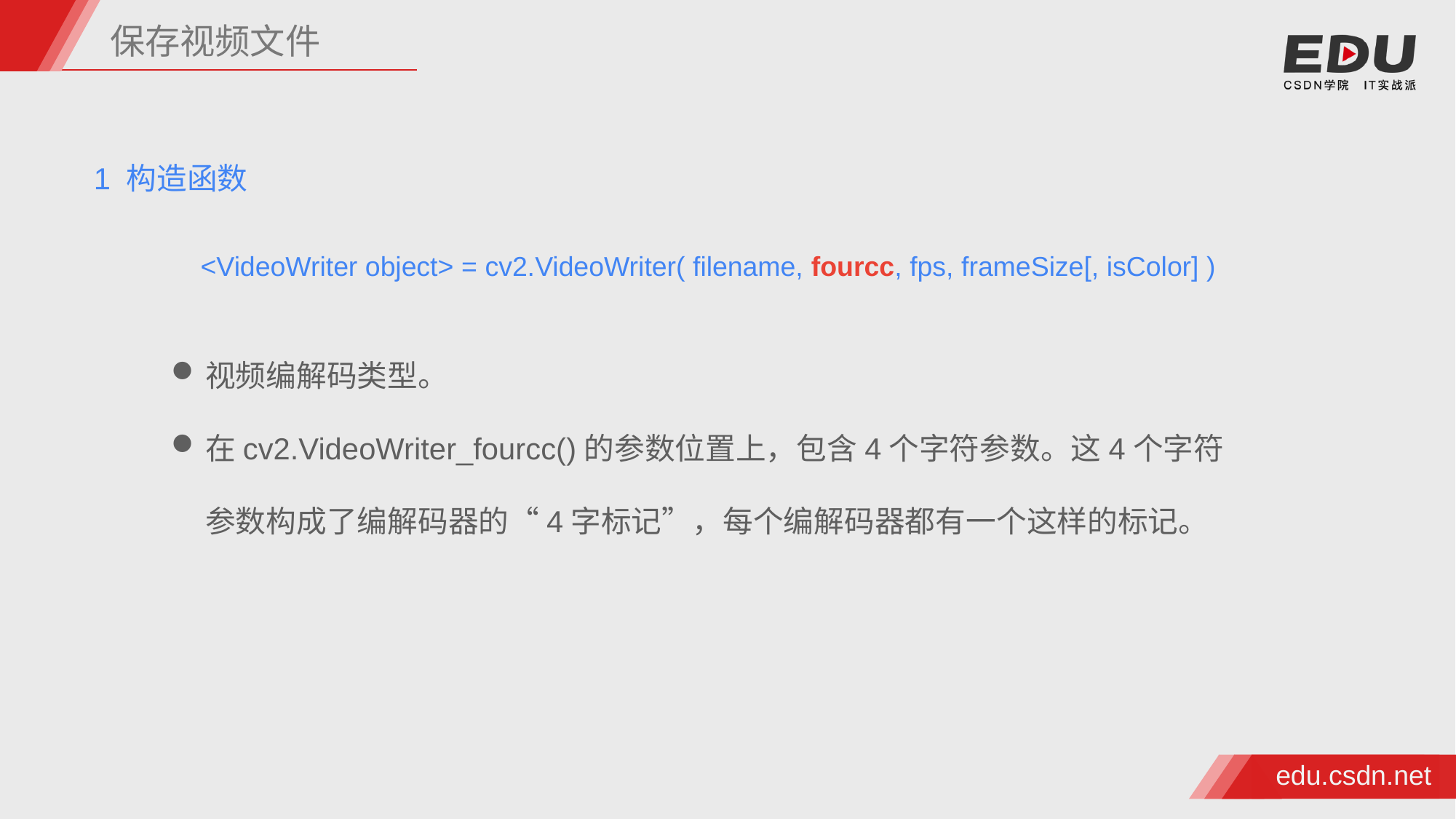

保存视频文件
1 构造函数
<VideoWriter object> = cv2.VideoWriter( filename, fourcc, fps, frameSize[, isColor] )
视频编解码类型。
在cv2.VideoWriter_fourcc()的参数位置上，包含4个字符参数。这4个字符参数构成了编解码器的“4字标记”，每个编解码器都有一个这样的标记。